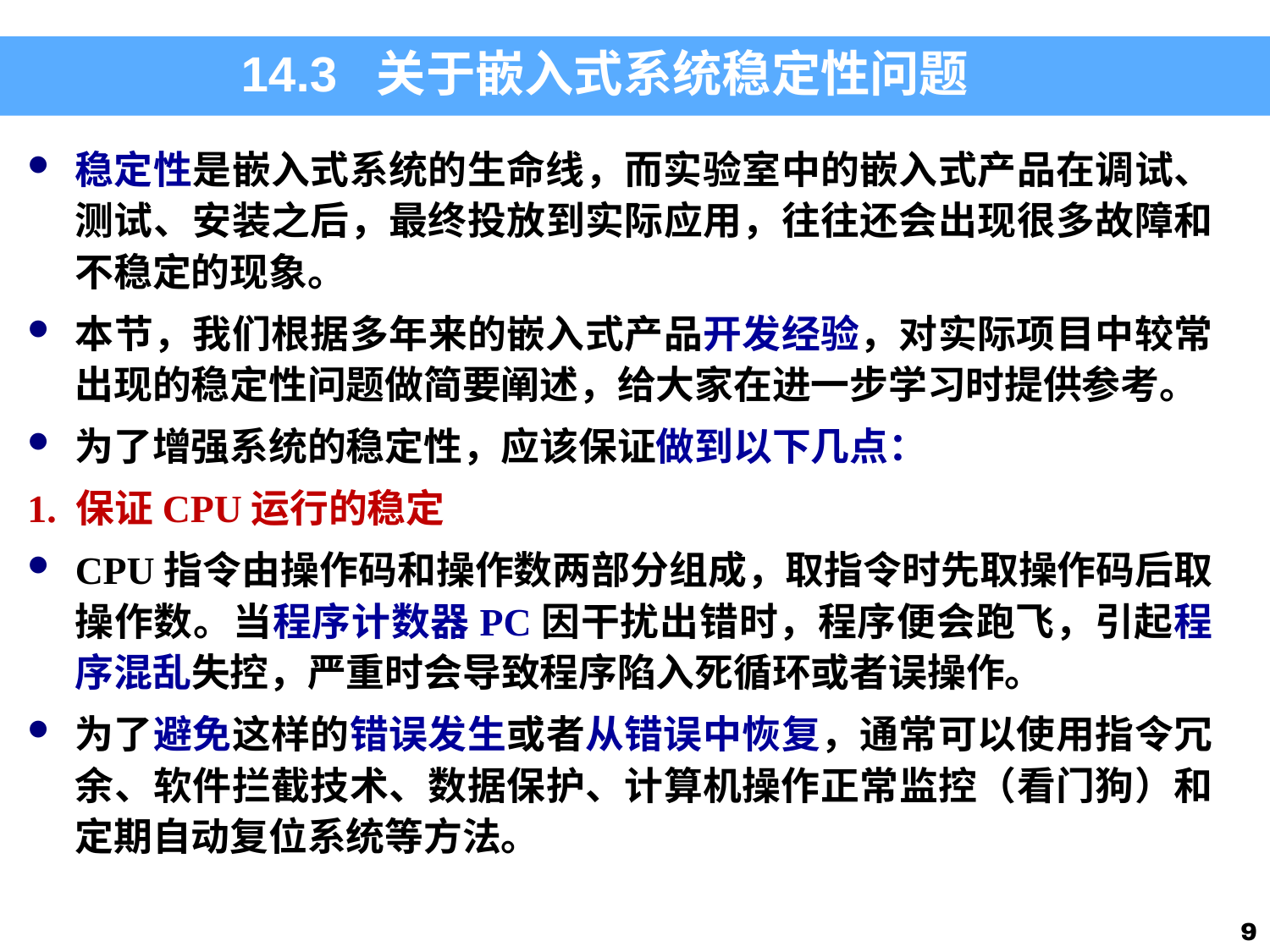

14.3  关于嵌入式系统稳定性问题
稳定性是嵌入式系统的生命线，而实验室中的嵌入式产品在调试、测试、安装之后，最终投放到实际应用，往往还会出现很多故障和不稳定的现象。
本节，我们根据多年来的嵌入式产品开发经验，对实际项目中较常出现的稳定性问题做简要阐述，给大家在进一步学习时提供参考。
为了增强系统的稳定性，应该保证做到以下几点：
1. 保证CPU运行的稳定
CPU指令由操作码和操作数两部分组成，取指令时先取操作码后取操作数。当程序计数器PC因干扰出错时，程序便会跑飞，引起程序混乱失控，严重时会导致程序陷入死循环或者误操作。
为了避免这样的错误发生或者从错误中恢复，通常可以使用指令冗余、软件拦截技术、数据保护、计算机操作正常监控（看门狗）和定期自动复位系统等方法。
9